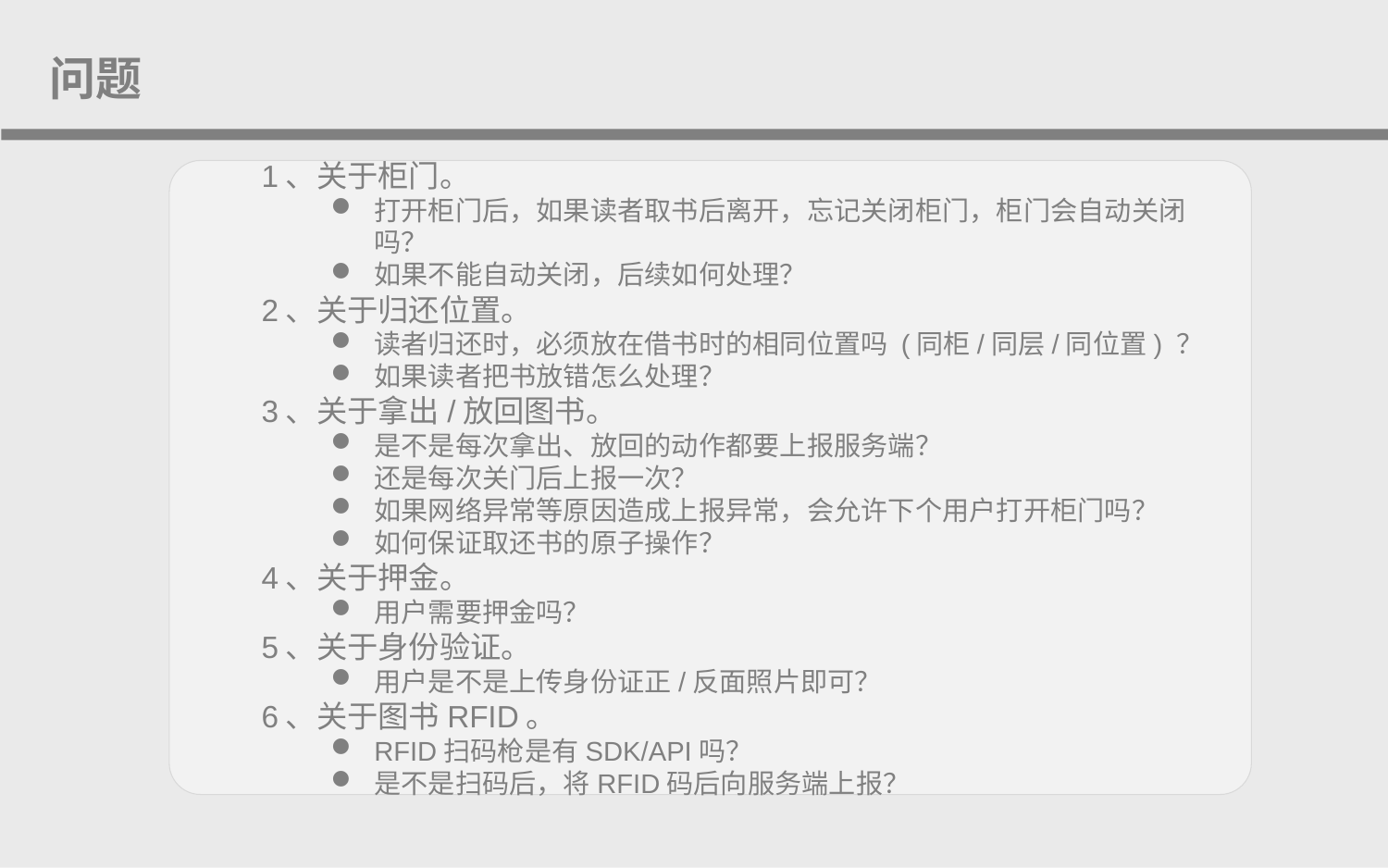

问题

1、关于柜门。
打开柜门后，如果读者取书后离开，忘记关闭柜门，柜门会自动关闭吗？
如果不能自动关闭，后续如何处理？
2、关于归还位置。
读者归还时，必须放在借书时的相同位置吗 (同柜/同层/同位置) ？
如果读者把书放错怎么处理？
3、关于拿出/放回图书。
是不是每次拿出、放回的动作都要上报服务端？
还是每次关门后上报一次？
如果网络异常等原因造成上报异常，会允许下个用户打开柜门吗？
如何保证取还书的原子操作？
4、关于押金。
用户需要押金吗？
5、关于身份验证。
用户是不是上传身份证正/反面照片即可？
6、关于图书RFID。
RFID扫码枪是有SDK/API吗？
是不是扫码后，将RFID码后向服务端上报？